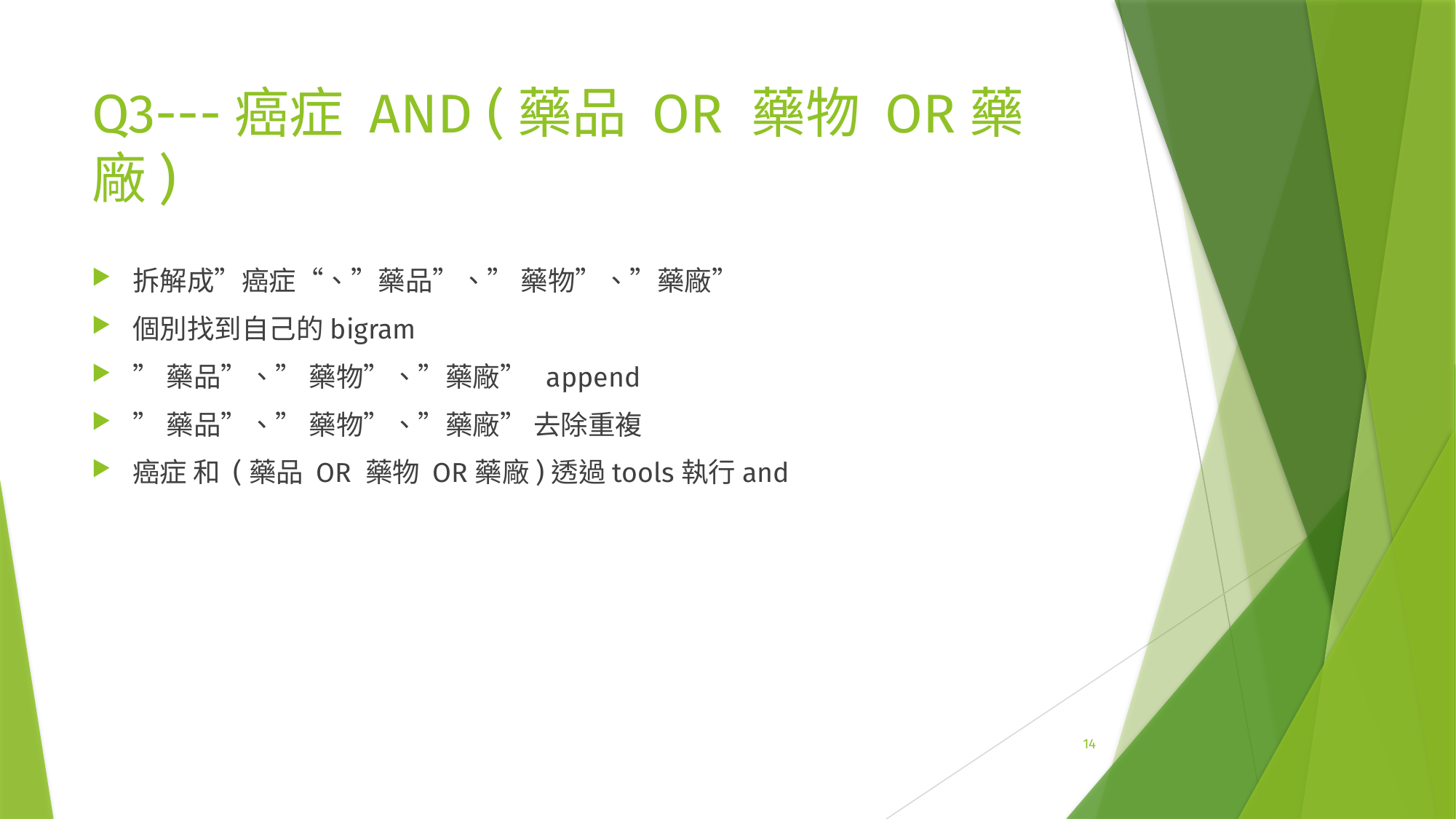

# Q3---癌症 AND (藥品 OR 藥物 OR藥廠)
拆解成”癌症“、”藥品”、” 藥物”、”藥廠”
個別找到自己的bigram
”藥品”、” 藥物”、”藥廠”  append
”藥品”、” 藥物”、”藥廠” 去除重複
癌症 和 (藥品 OR 藥物 OR藥廠)透過tools執行and

14